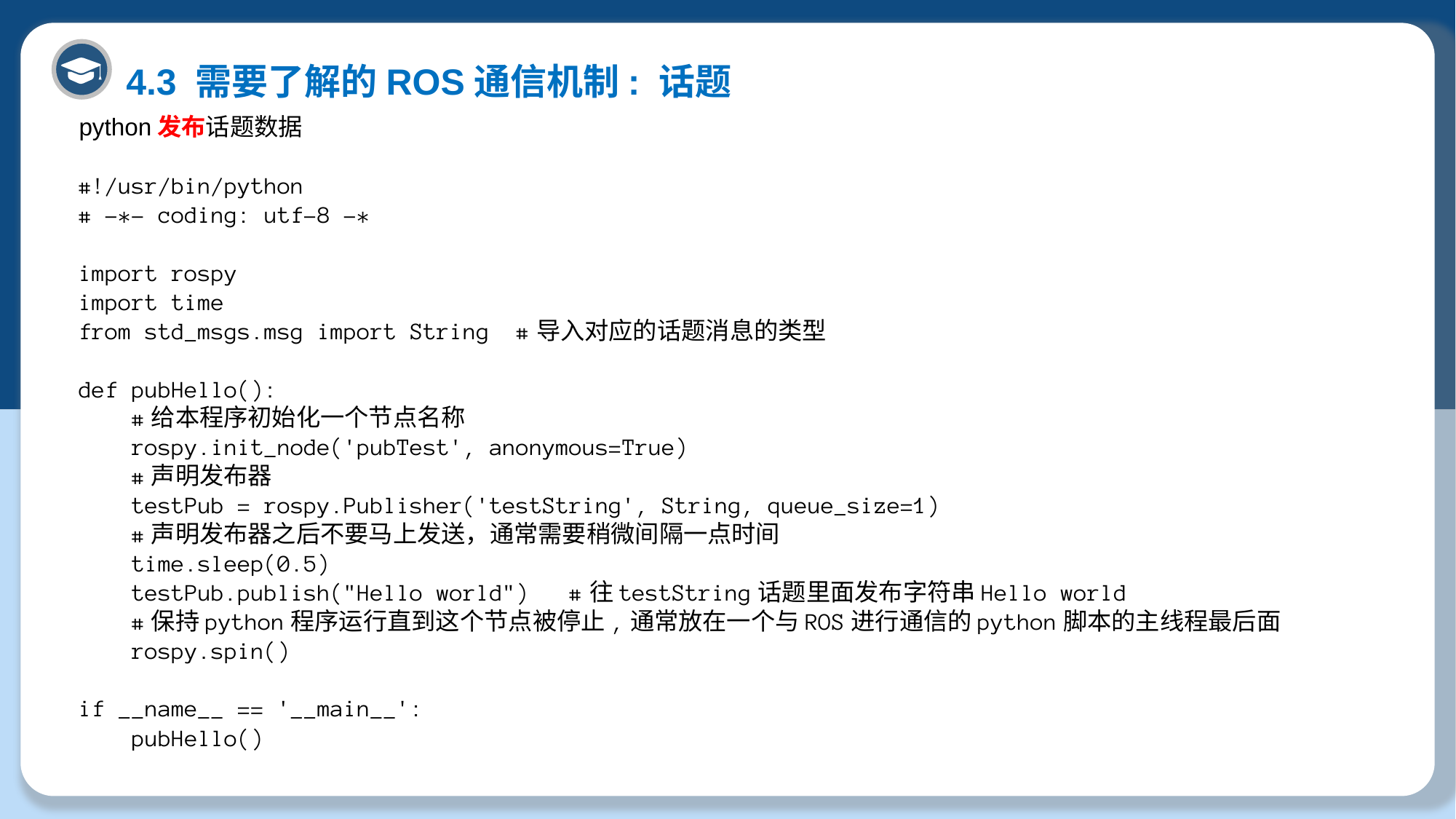

4.3 需要了解的ROS通信机制: 话题
python发布话题数据

#!/usr/bin/python
# -*- coding: utf-8 -*

import rospy
import time
from std_msgs.msg import String  #导入对应的话题消息的类型

def pubHello():
    #给本程序初始化一个节点名称
    rospy.init_node('pubTest', anonymous=True)
    #声明发布器
    testPub = rospy.Publisher('testString', String, queue_size=1)
    #声明发布器之后不要马上发送，通常需要稍微间隔一点时间
    time.sleep(0.5)
    testPub.publish("Hello world")   #往testString话题里面发布字符串Hello world
    #保持python程序运行直到这个节点被停止,通常放在一个与ROS进行通信的python脚本的主线程最后面
    rospy.spin()

if __name__ == '__main__':
    pubHello()